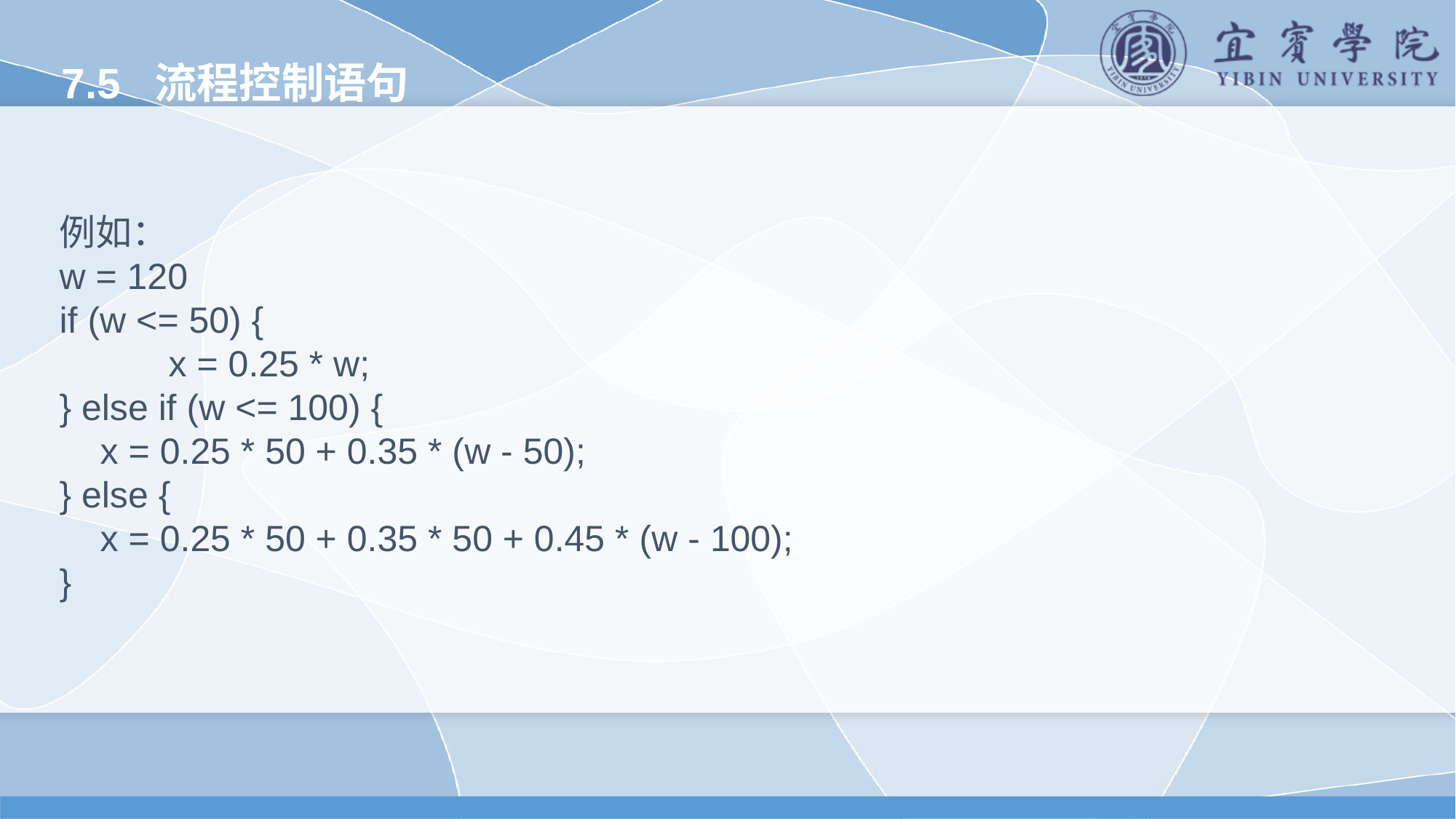

7.5  流程控制语句

例如：
w = 120
if (w <= 50) {
    	x = 0.25 * w;
} else if (w <= 100) {
    x = 0.25 * 50 + 0.35 * (w - 50);
} else {
    x = 0.25 * 50 + 0.35 * 50 + 0.45 * (w - 100);
}